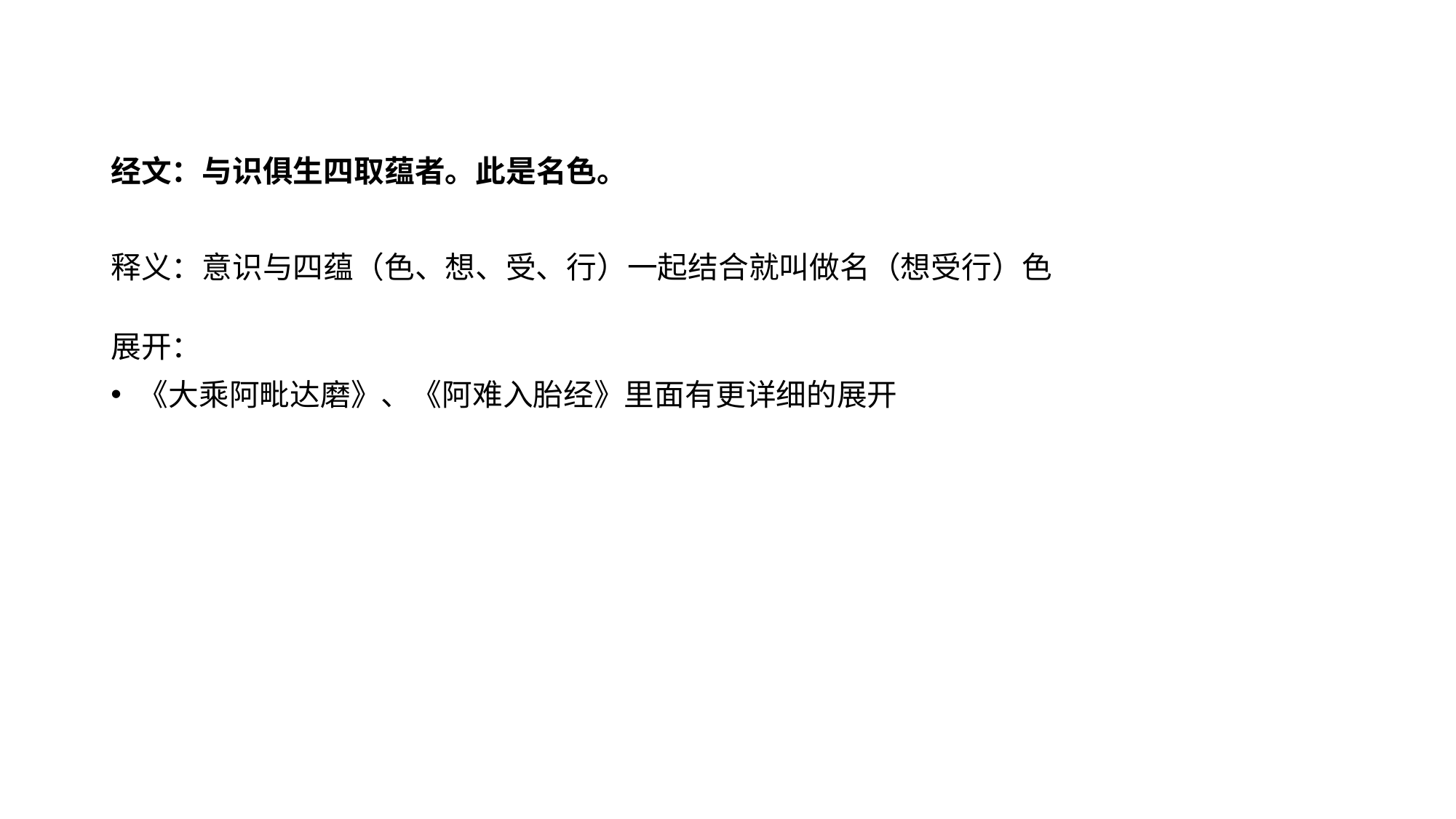

经文：与识俱生四取蕴者。此是名色。

释义：意识与四蕴（色、想、受、行）一起结合就叫做名（想受行）色

展开：
《大乘阿毗达磨》、《阿难入胎经》里面有更详细的展开